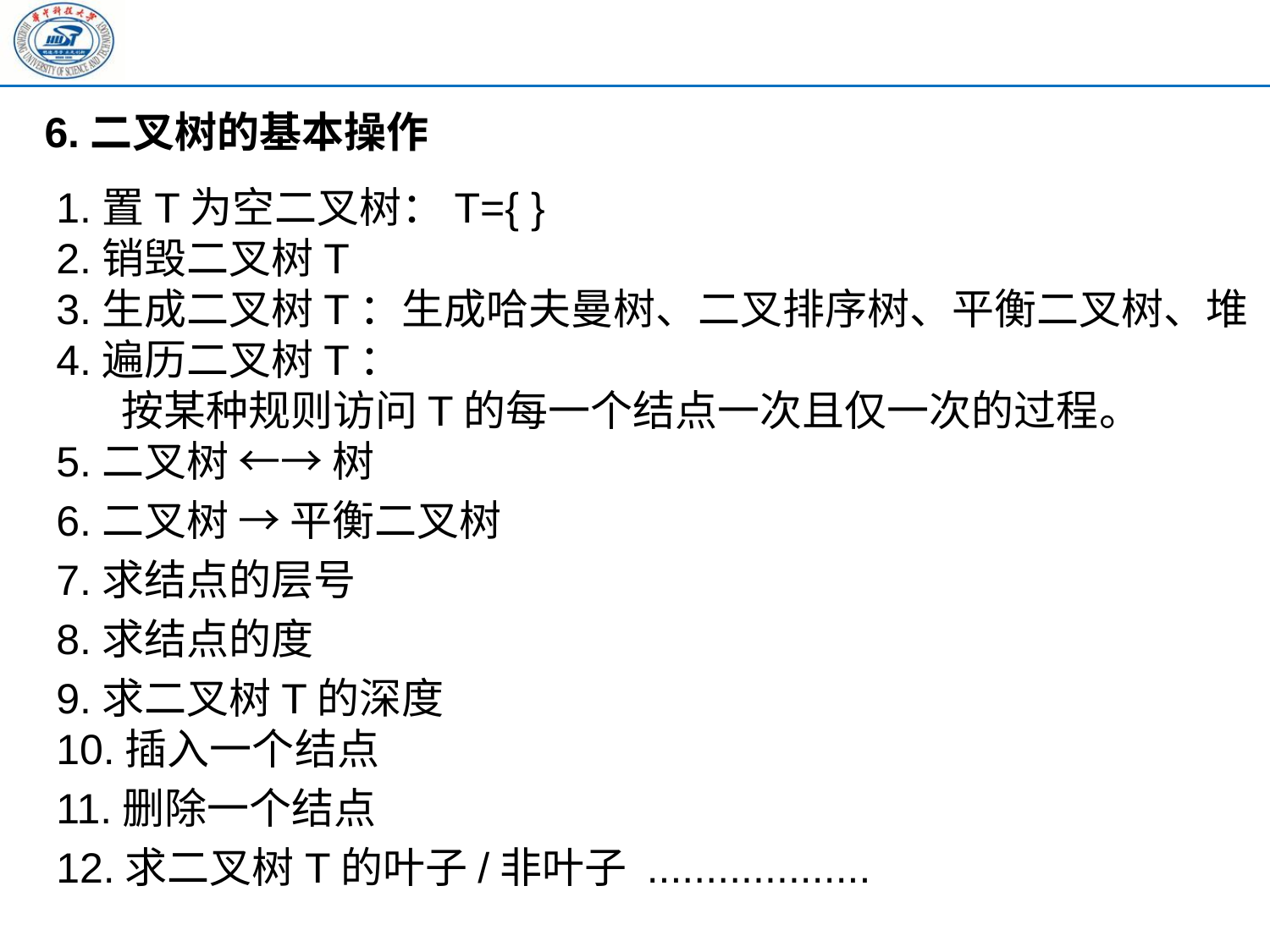

6.二叉树的基本操作

 1.置T为空二叉树：T={ }
 2.销毁二叉树T
 3.生成二叉树T：生成哈夫曼树、二叉排序树、平衡二叉树、堆
 4.遍历二叉树T：
       按某种规则访问T的每一个结点一次且仅一次的过程。
 5.二叉树 ←→ 树
 6.二叉树 → 平衡二叉树
 7.求结点的层号
 8.求结点的度
 9.求二叉树T的深度
 10.插入一个结点
 11.删除一个结点
 12.求二叉树T的叶子/非叶子 ...................